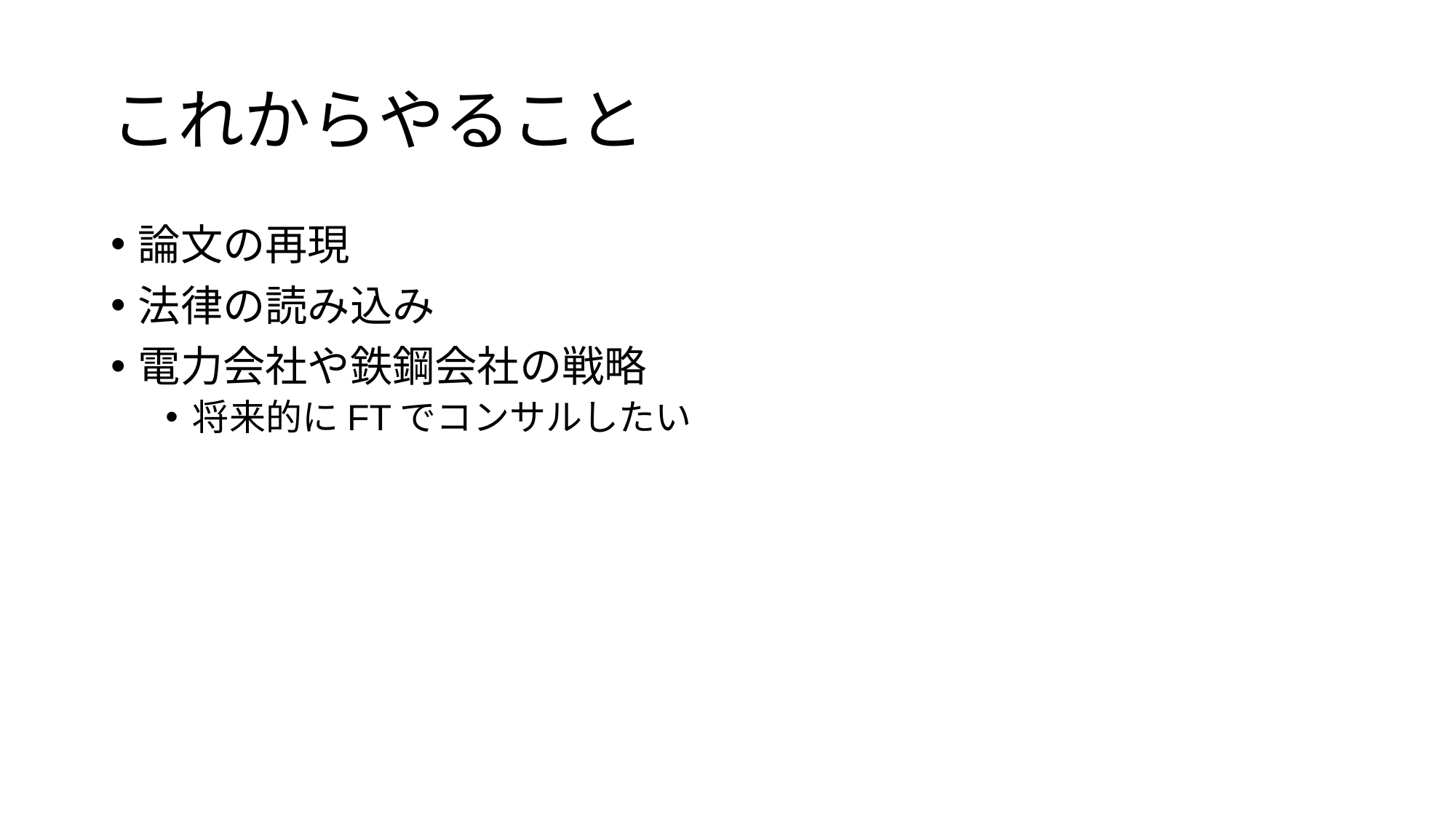

# これからやること
論文の再現
法律の読み込み
電力会社や鉄鋼会社の戦略
将来的にFTでコンサルしたい